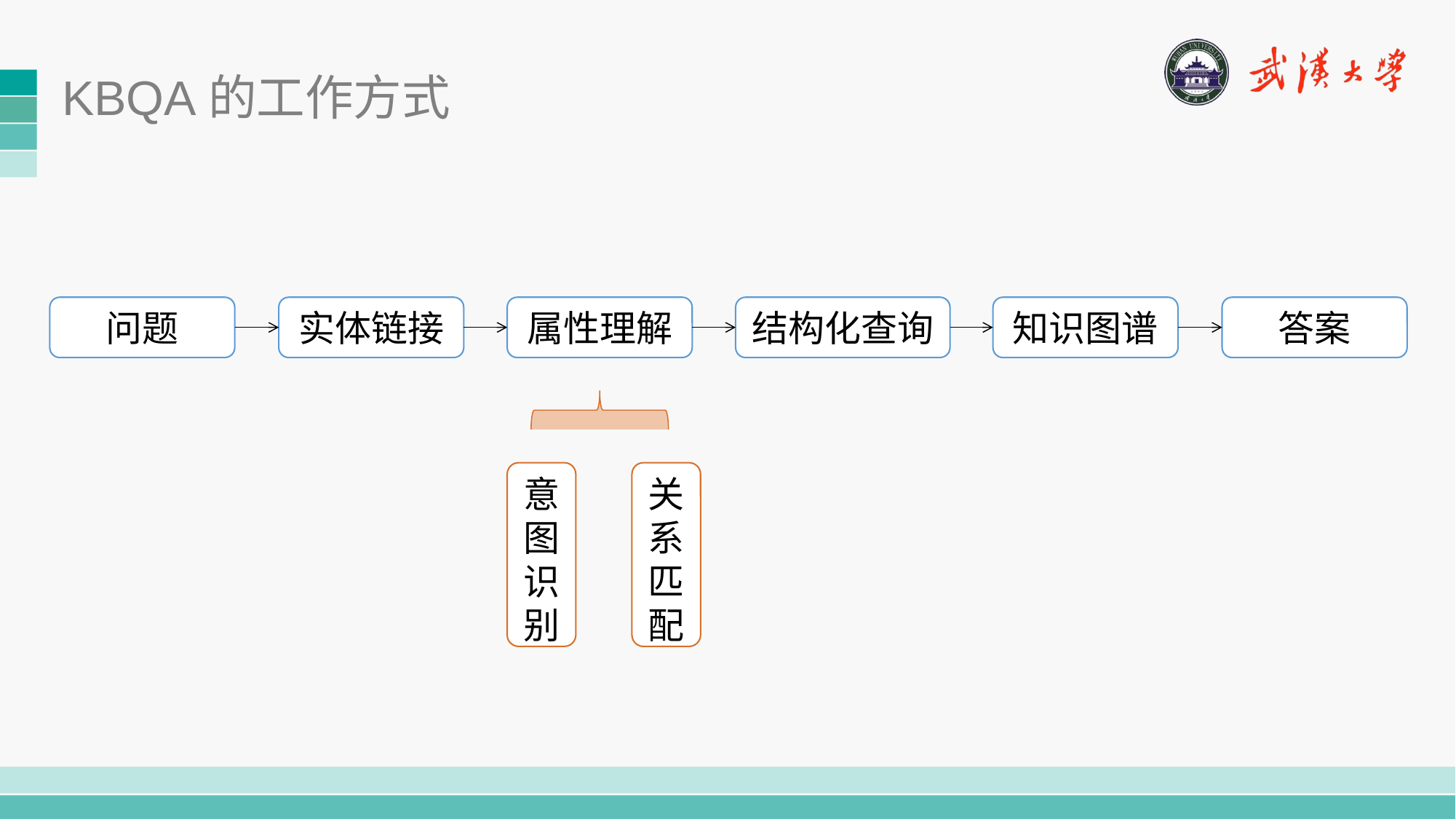

# KBQA的工作方式

问题
实体链接
属性理解
结构化查询
知识图谱
答案

意图识别
关系匹配
2